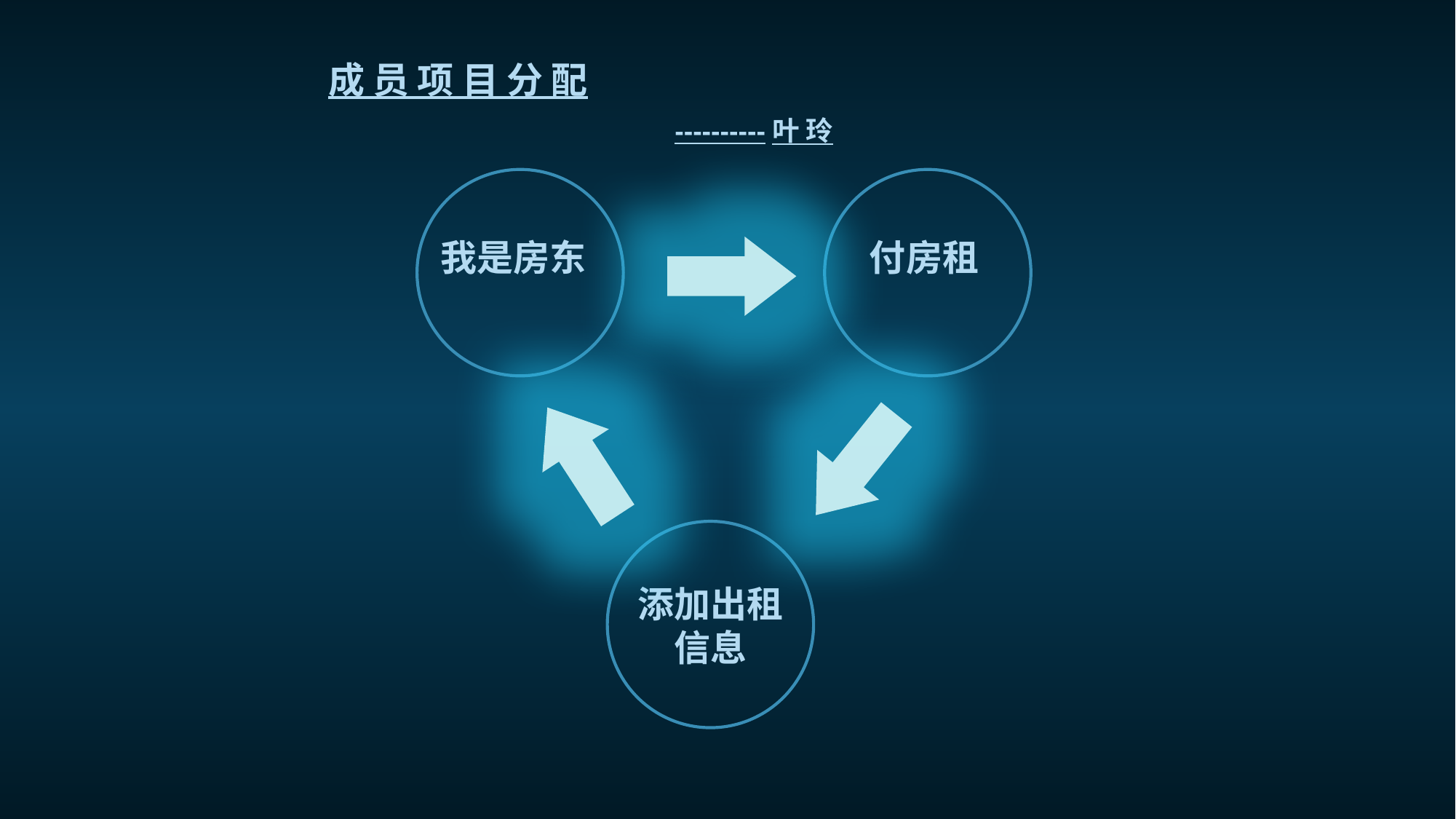

成 员 项 目 分 配
----------叶 玲

付房租

我是房东

添加出租
信息